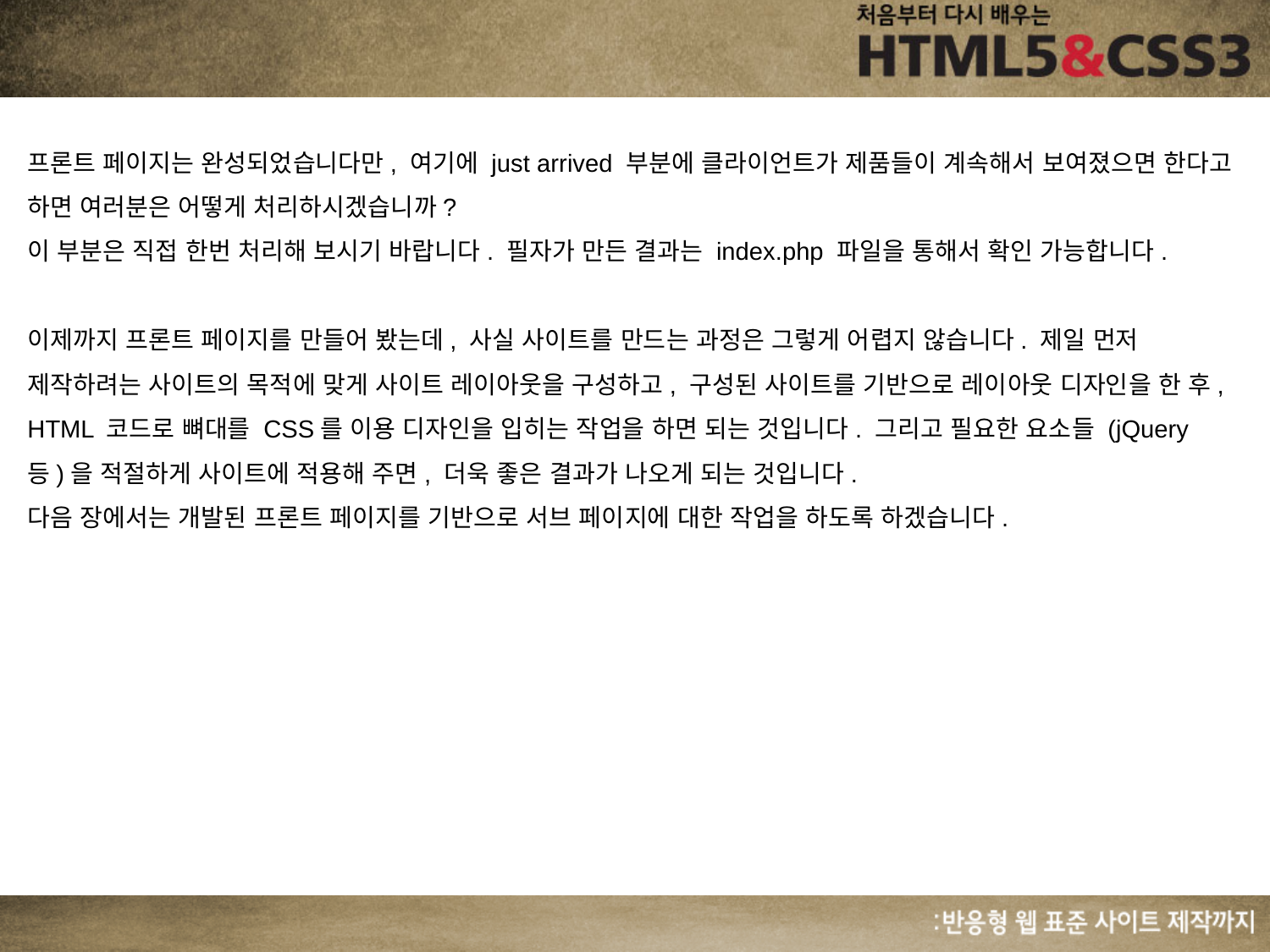

프론트 페이지는 완성되었습니다만, 여기에 just arrived 부분에 클라이언트가 제품들이 계속해서 보여졌으면 한다고 하면 여러분은 어떻게 처리하시겠습니까?
이 부분은 직접 한번 처리해 보시기 바랍니다. 필자가 만든 결과는 index.php 파일을 통해서 확인 가능합니다.

이제까지 프론트 페이지를 만들어 봤는데, 사실 사이트를 만드는 과정은 그렇게 어렵지 않습니다. 제일 먼저 제작하려는 사이트의 목적에 맞게 사이트 레이아웃을 구성하고, 구성된 사이트를 기반으로 레이아웃 디자인을 한 후, HTML 코드로 뼈대를 CSS를 이용 디자인을 입히는 작업을 하면 되는 것입니다. 그리고 필요한 요소들 (jQuery 등)을 적절하게 사이트에 적용해 주면, 더욱 좋은 결과가 나오게 되는 것입니다.
다음 장에서는 개발된 프론트 페이지를 기반으로 서브 페이지에 대한 작업을 하도록 하겠습니다.